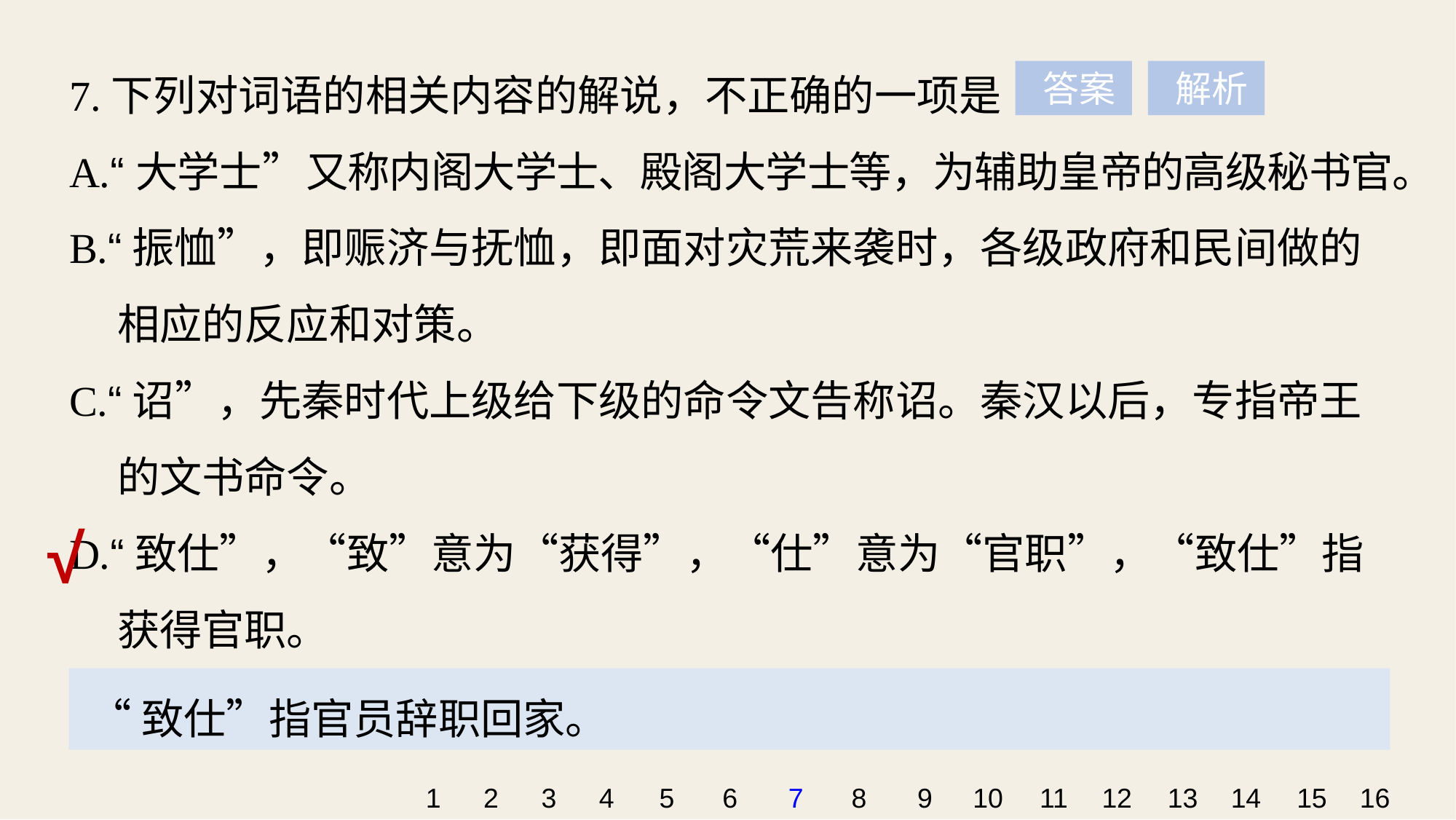

7.下列对词语的相关内容的解说，不正确的一项是
A.“大学士”又称内阁大学士、殿阁大学士等，为辅助皇帝的高级秘书官。
B.“振恤”，即赈济与抚恤，即面对灾荒来袭时，各级政府和民间做的
    相应的反应和对策。
C.“诏”，先秦时代上级给下级的命令文告称诏。秦汉以后，专指帝王
    的文书命令。
D.“致仕”，“致”意为“获得”，“仕”意为“官职”，“致仕”指
    获得官职。
 答案
 解析
√
“致仕”指官员辞职回家。

1
2
3
4
5
6
7
8
9
10
11
12
13
14
15
16